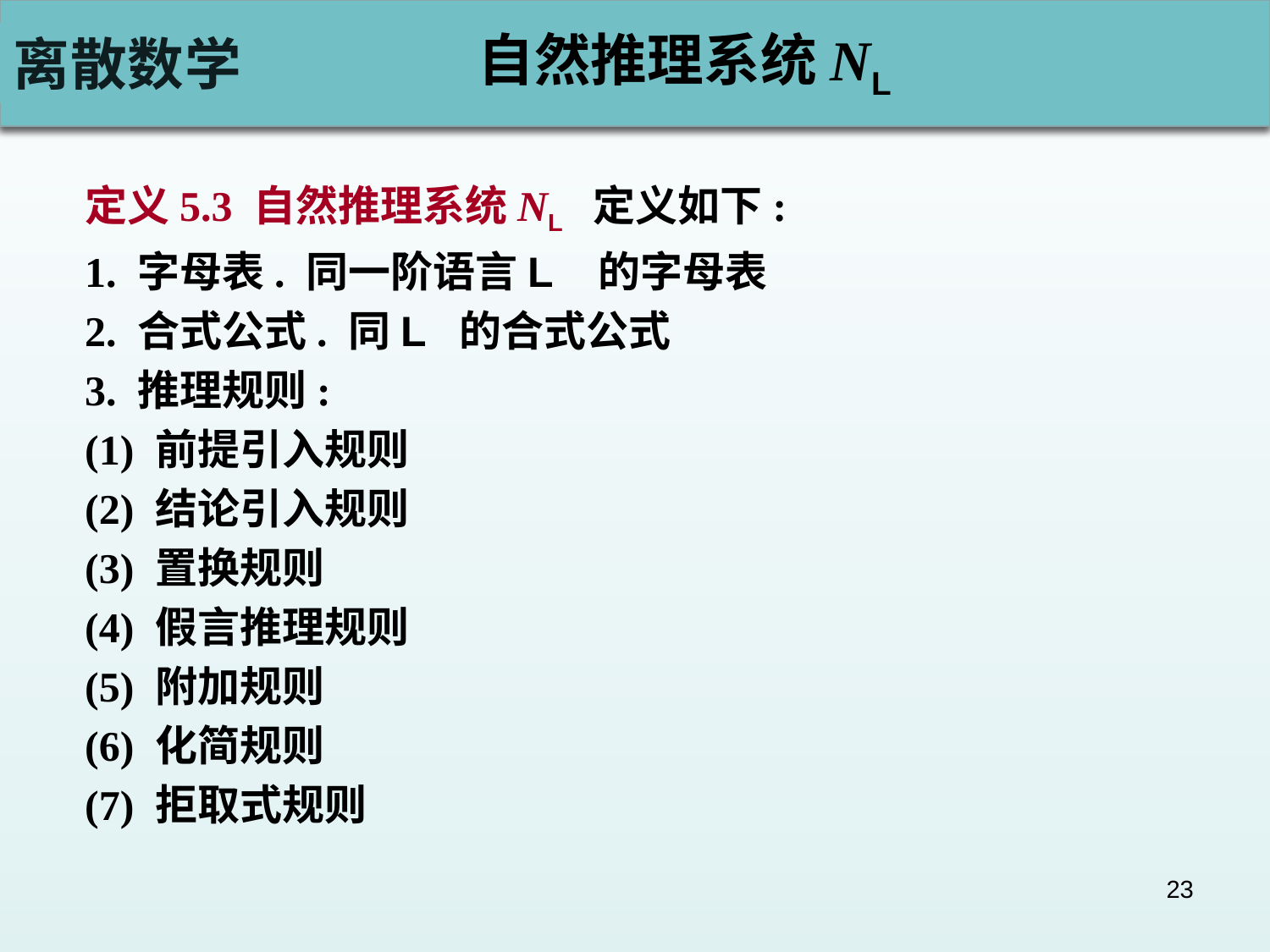

# 自然推理系统NL
定义5.3 自然推理系统NL   定义如下:
1. 字母表. 同一阶语言L   的字母表
2. 合式公式. 同L  的合式公式
3. 推理规则:
(1) 前提引入规则
(2) 结论引入规则
(3) 置换规则
(4) 假言推理规则
(5) 附加规则
(6) 化简规则
(7) 拒取式规则
23